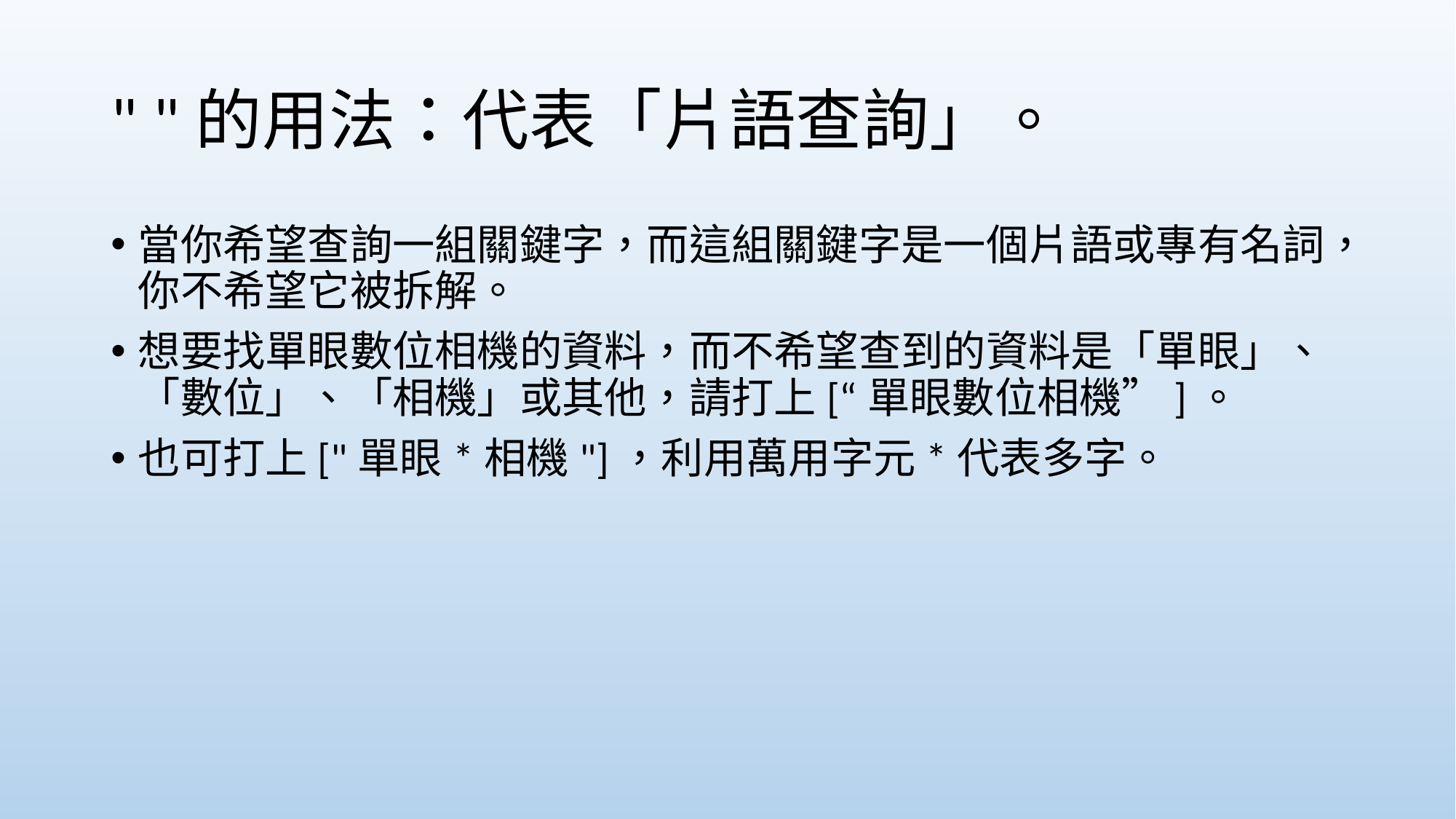

# " "的用法：代表「片語查詢」。
當你希望查詢一組關鍵字，而這組關鍵字是一個片語或專有名詞，你不希望它被拆解。
想要找單眼數位相機的資料，而不希望查到的資料是「單眼」、「數位」、「相機」或其他，請打上[“單眼數位相機”]。
也可打上["單眼*相機"]，利用萬用字元*代表多字。